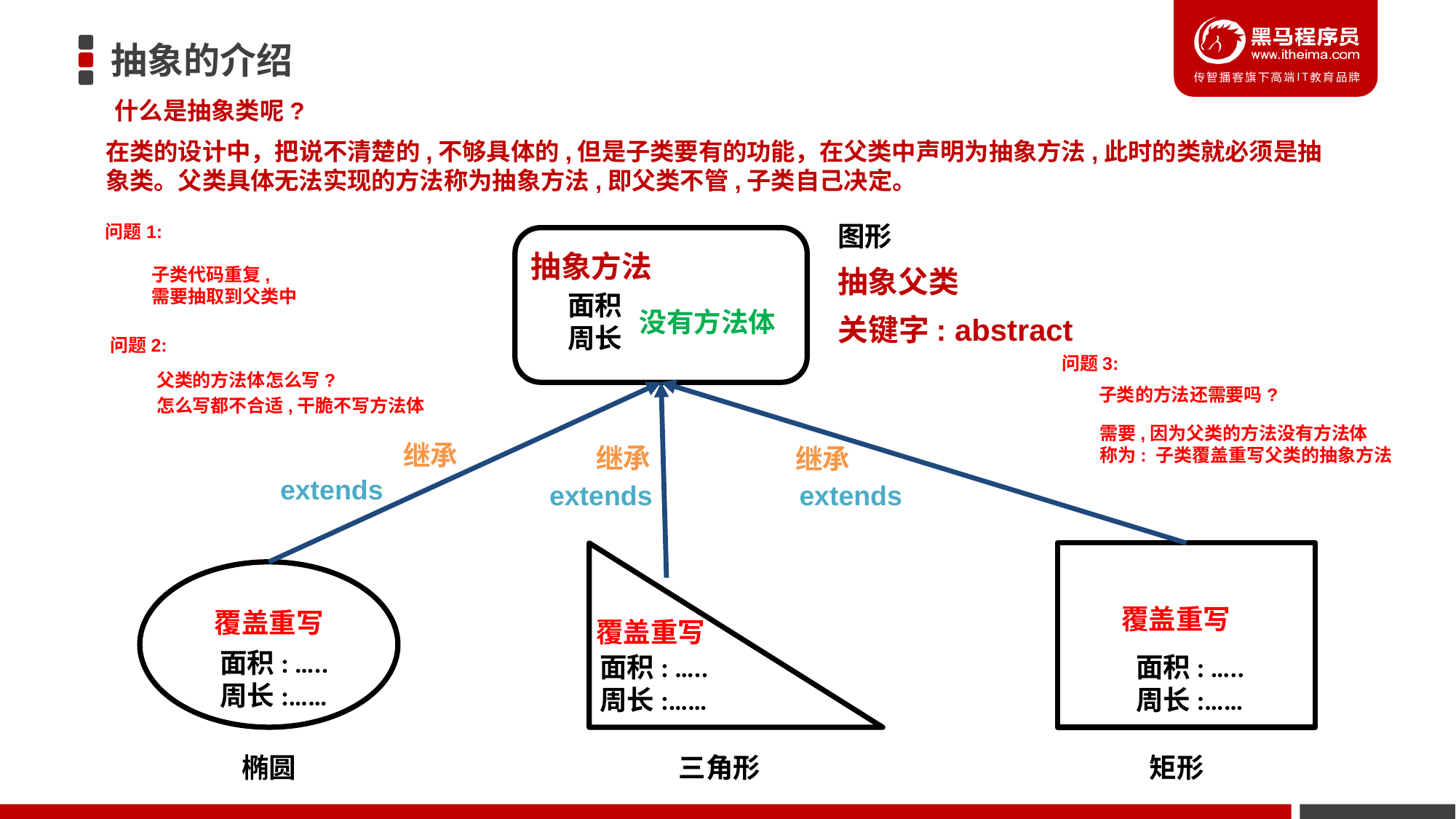

# 抽象的介绍
什么是抽象类呢?
在类的设计中，把说不清楚的,不够具体的,但是子类要有的功能，在父类中声明为抽象方法,此时的类就必须是抽象类。父类具体无法实现的方法称为抽象方法,即父类不管,子类自己决定。
图形

面积
周长
继承
继承
继承
extends
extends
extends
问题1:
子类代码重复,
需要抽取到父类中
抽象方法
抽象父类
没有方法体
关键字: abstract
问题2:
父类的方法体怎么写?
问题3:
子类的方法还需要吗?
怎么写都不合适,干脆不写方法体
需要,因为父类的方法没有方法体
称为: 子类覆盖重写父类的抽象方法

面积: …..
周长:……
三角形

面积: …..
周长:……
矩形

面积: …..
周长:……
椭圆
覆盖重写
覆盖重写
覆盖重写